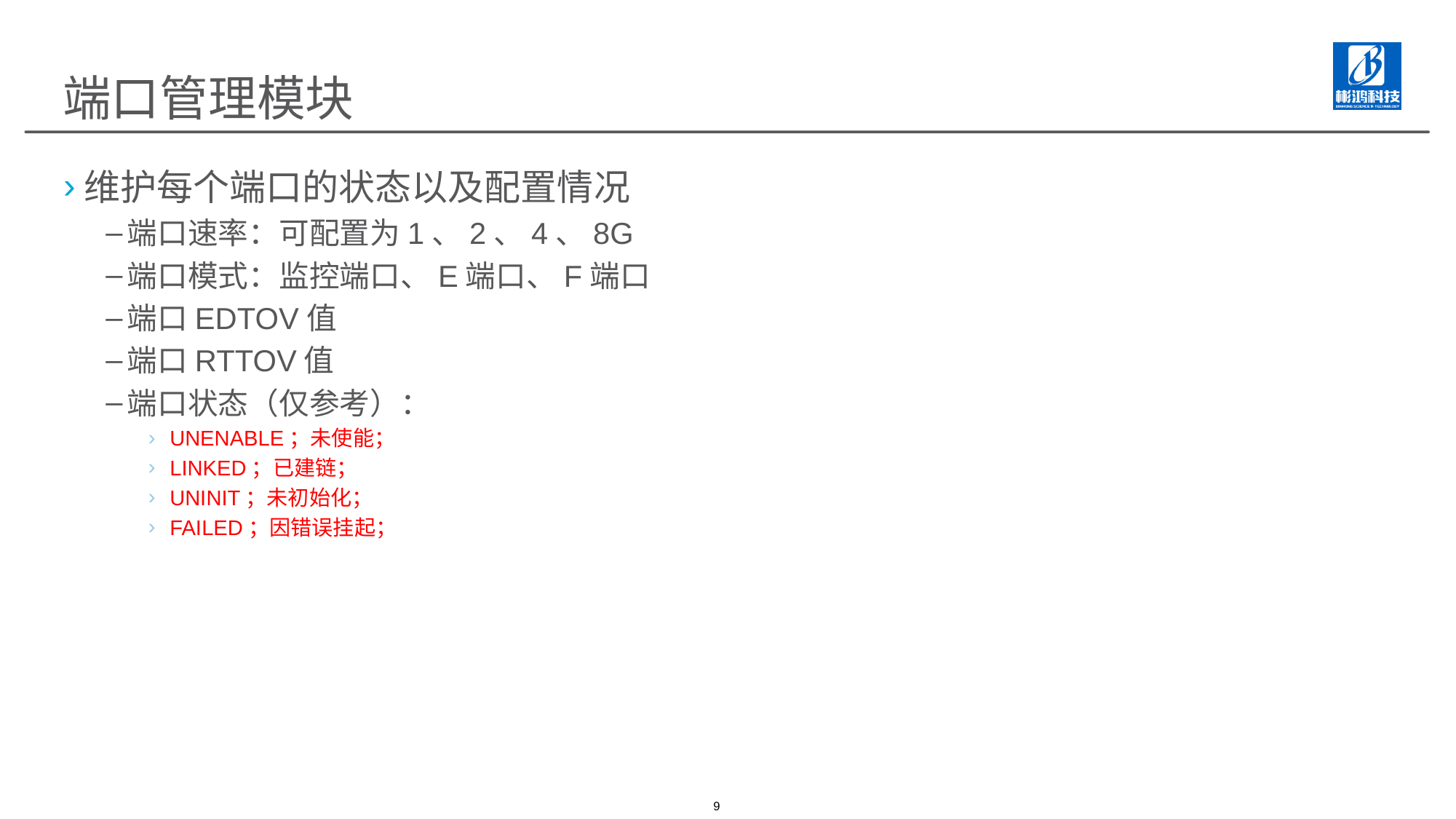

# 端口管理模块
维护每个端口的状态以及配置情况
端口速率：可配置为1、2、4、8G
端口模式：监控端口、E端口、F端口
端口EDTOV值
端口RTTOV值
端口状态（仅参考）：
UNENABLE；未使能；
LINKED；已建链；
UNINIT；未初始化；
FAILED；因错误挂起；